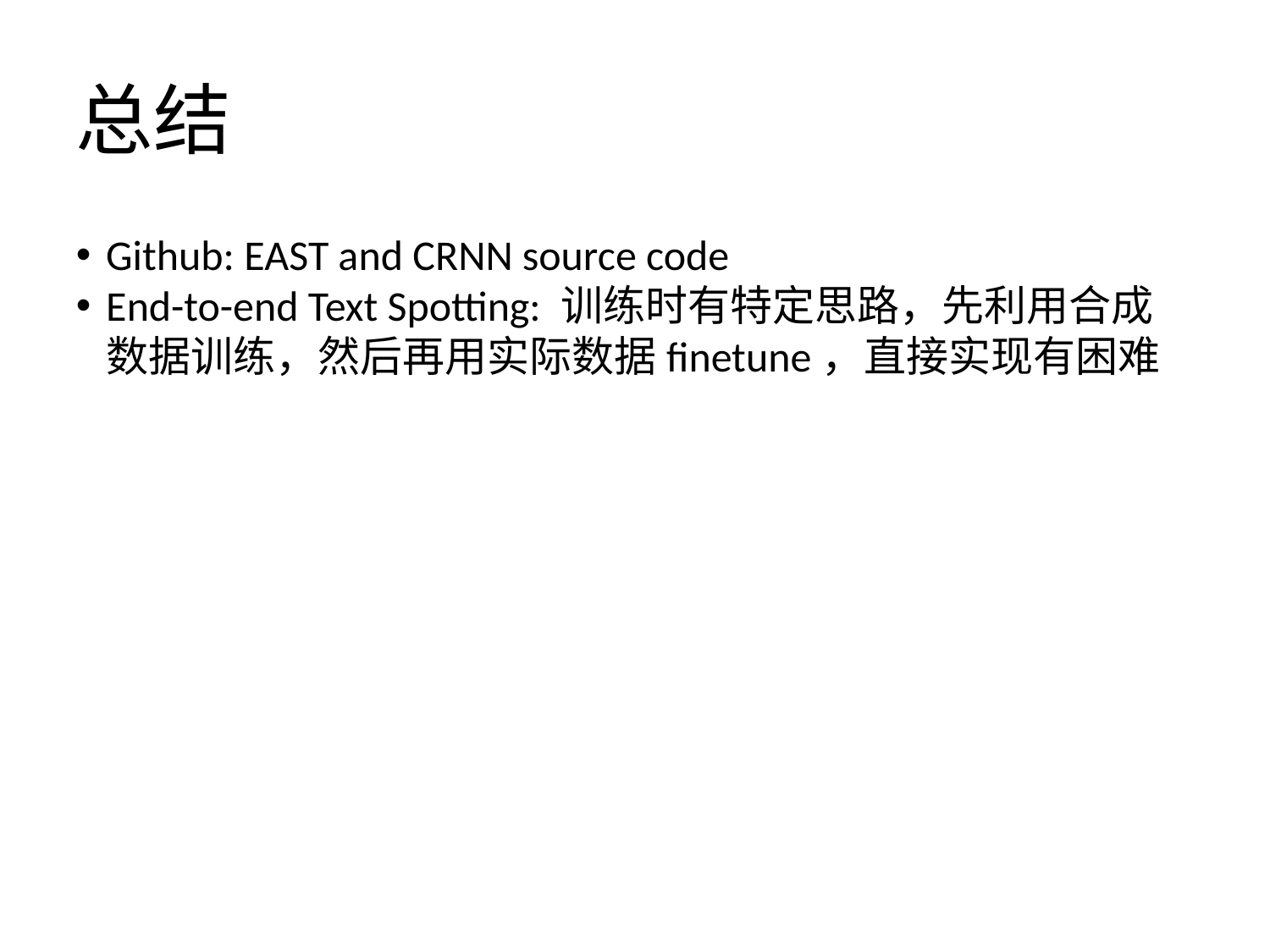

总结
Github: EAST and CRNN source code
End-to-end Text Spotting: 训练时有特定思路，先利用合成数据训练，然后再用实际数据finetune，直接实现有困难